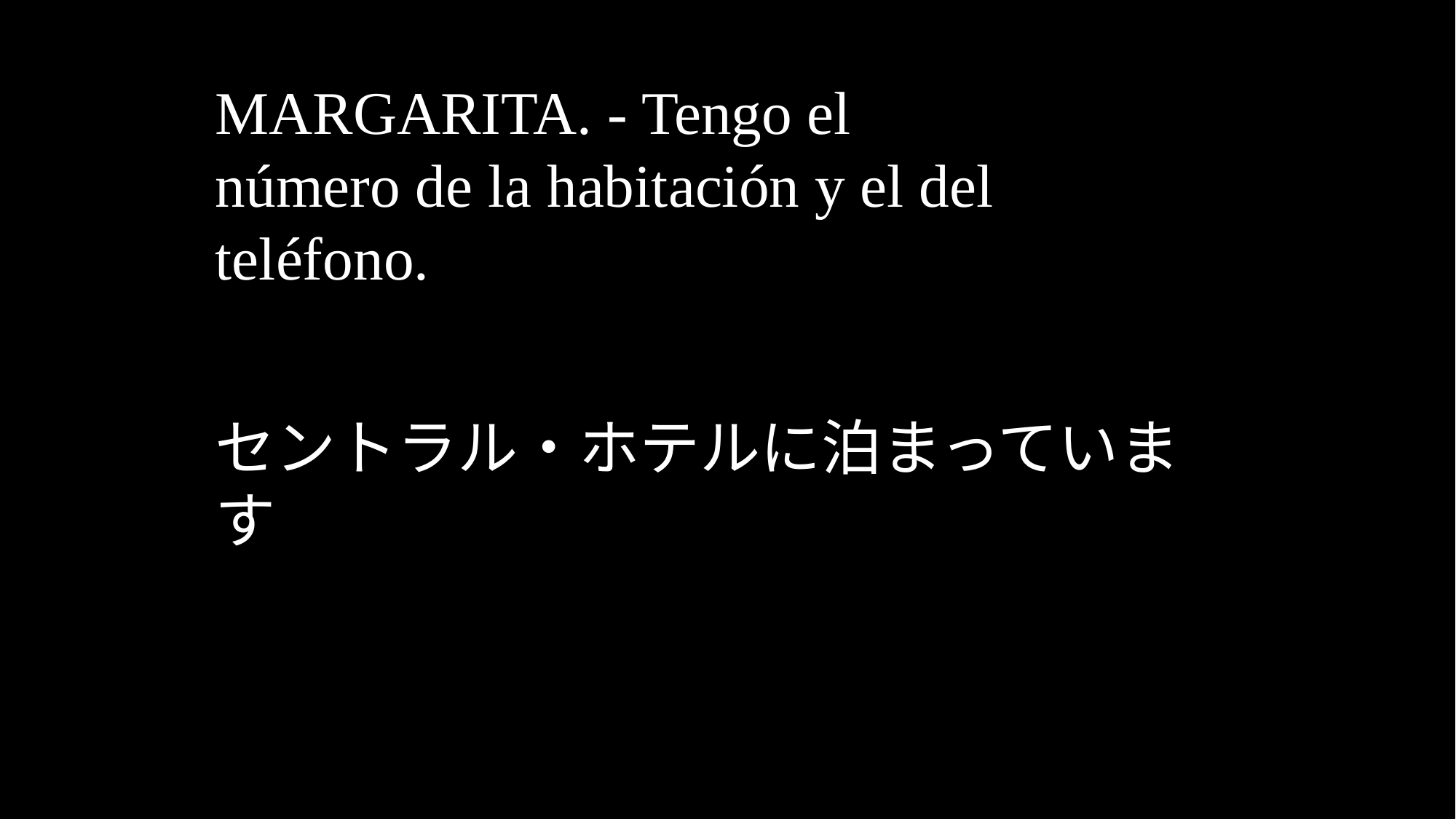

MARGARITA. - Tengo el número de la habitación y el del teléfono.

セントラル・ホテルに泊まっています